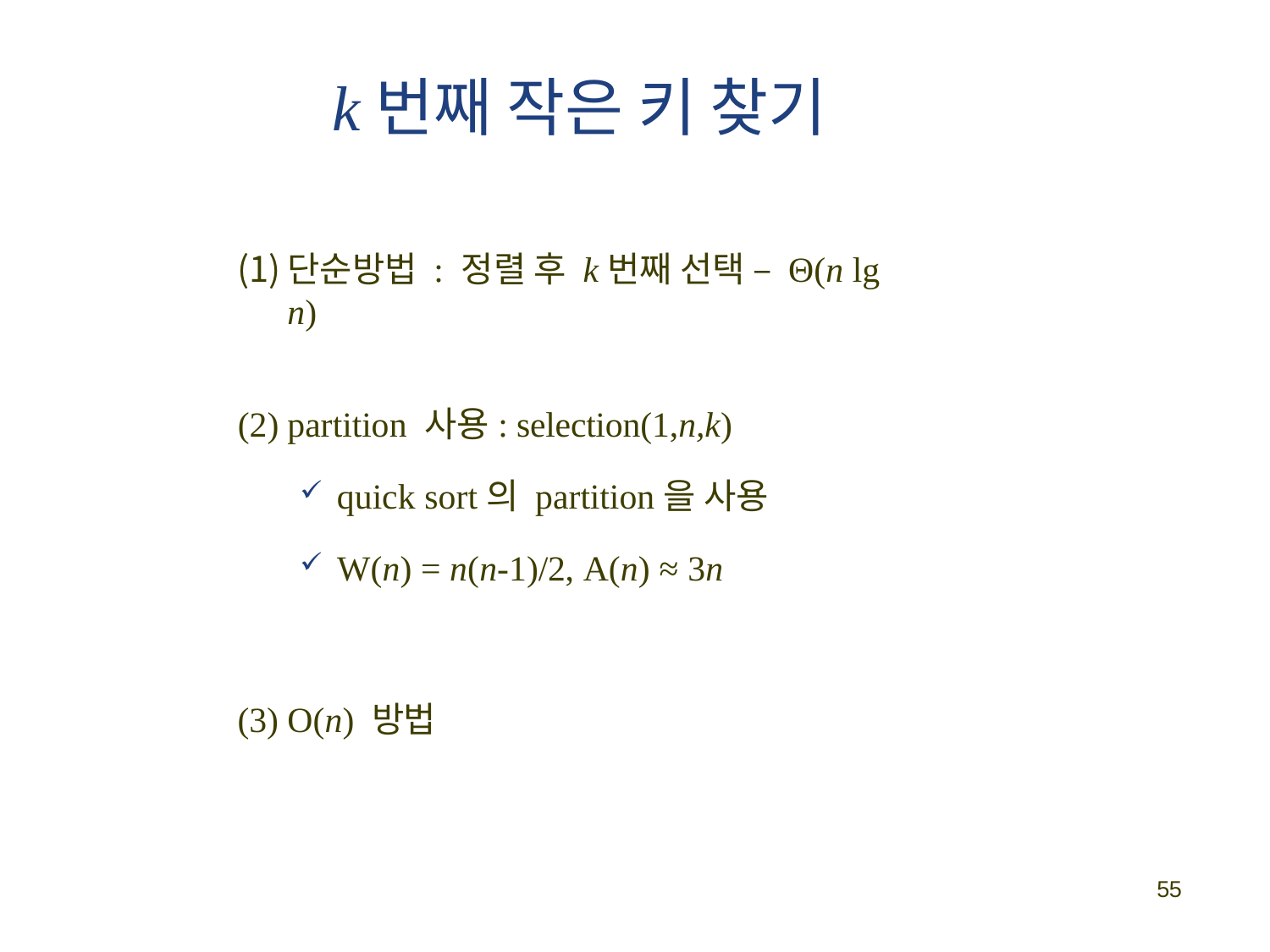

# k번째 작은 키 찾기
단순방법 : 정렬 후 k번째 선택 – Θ(n lg n)

partition 사용: selection(1,n,k)
quick sort의 partition을 사용
W(n) = n(n-1)/2, A(n) ≈ 3n

O(n) 방법
55